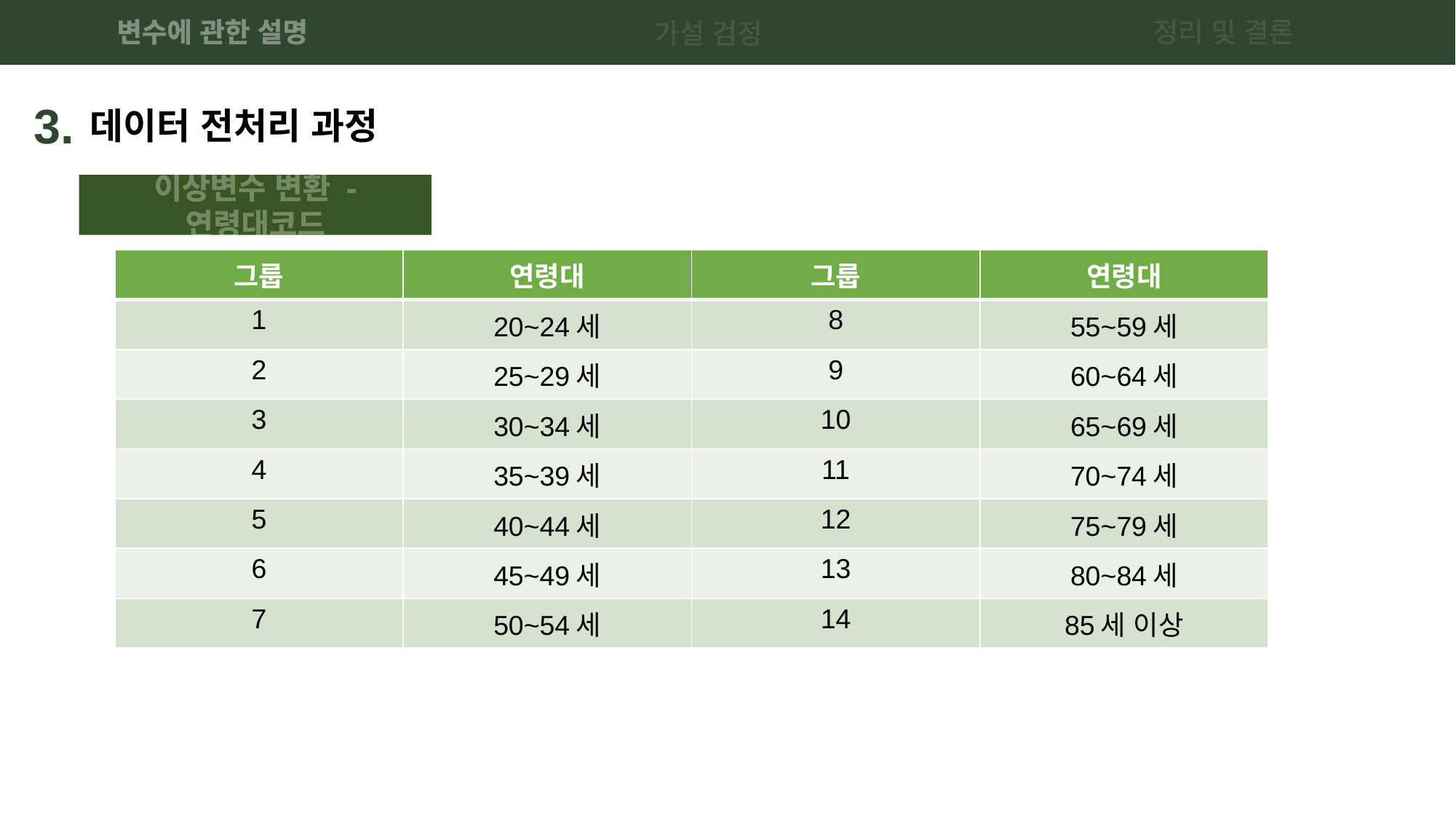

변수에 관한 설명
정리 및 결론
가설 검정
3.
데이터 전처리 과정
이상변수 변환 - 연령대코드
| 그룹 | 연령대 | 그룹 | 연령대 |
| --- | --- | --- | --- |
| 1 | 20~24세 | 8 | 55~59세 |
| 2 | 25~29세 | 9 | 60~64세 |
| 3 | 30~34세 | 10 | 65~69세 |
| 4 | 35~39세 | 11 | 70~74세 |
| 5 | 40~44세 | 12 | 75~79세 |
| 6 | 45~49세 | 13 | 80~84세 |
| 7 | 50~54세 | 14 | 85세 이상 |